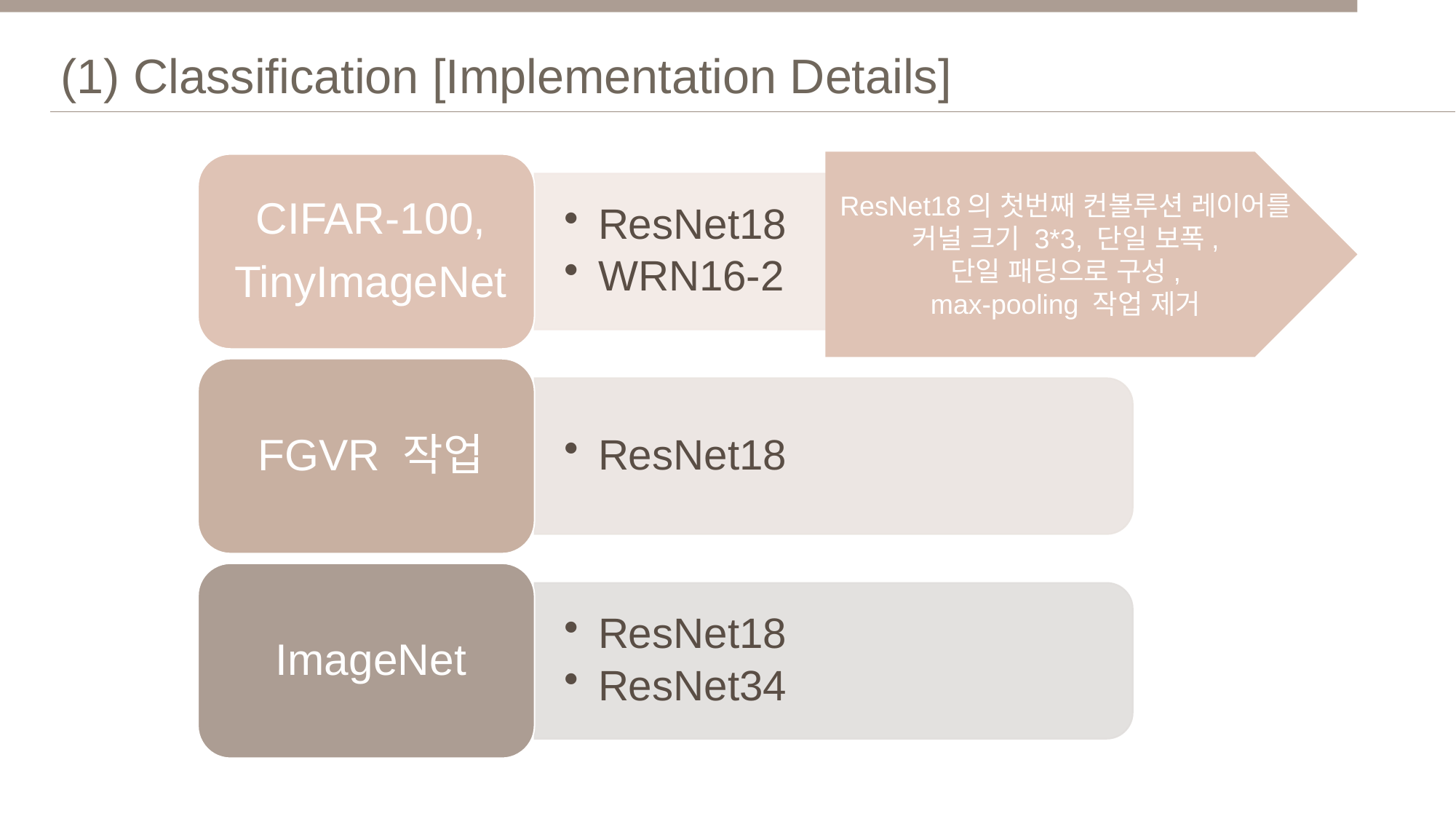

(1) Classification [Implementation Details]
ResNet18의 첫번째 컨볼루션 레이어를
커널 크기 3*3, 단일 보폭,
단일 패딩으로 구성,
max-pooling 작업 제거
ResNet18
WRN16-2
CIFAR-100,
TinyImageNet
ResNet18
FGVR 작업
ResNet18
ResNet34
ImageNet